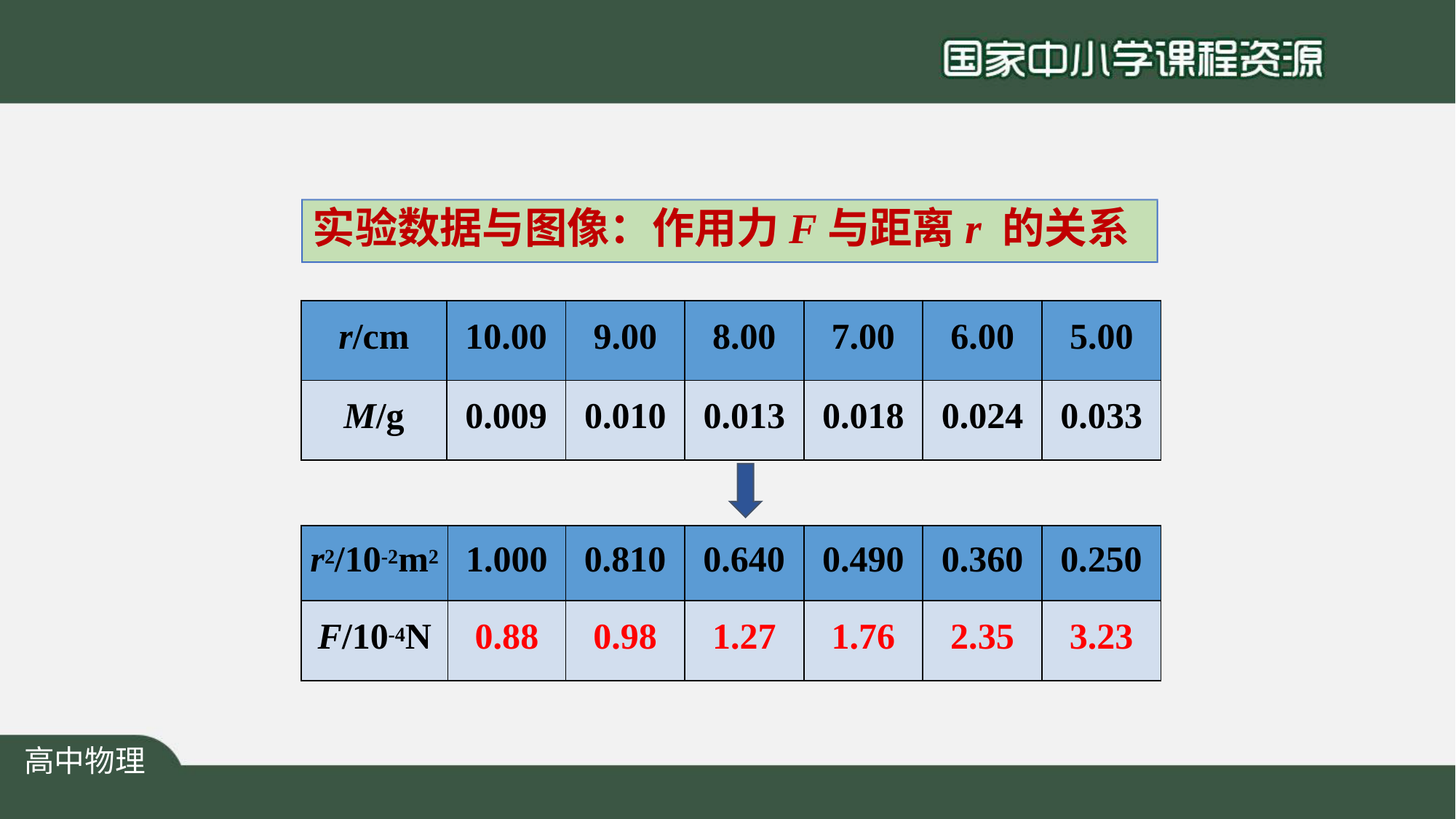

# 实验数据与图像：作用力F与距离r 的关系

| r/cm | 10.00 | 9.00 | 8.00 | 7.00 | 6.00 | 5.00 |
| --- | --- | --- | --- | --- | --- | --- |
| M/g | 0.009 | 0.010 | 0.013 | 0.018 | 0.024 | 0.033 |

| r2/10-2m2 | 1.000 | 0.810 | 0.640 | 0.490 | 0.360 | 0.250 |
| --- | --- | --- | --- | --- | --- | --- |
| F/10-4N | 0.88 | 0.98 | 1.27 | 1.76 | 2.35 | 3.23 |
高中物理